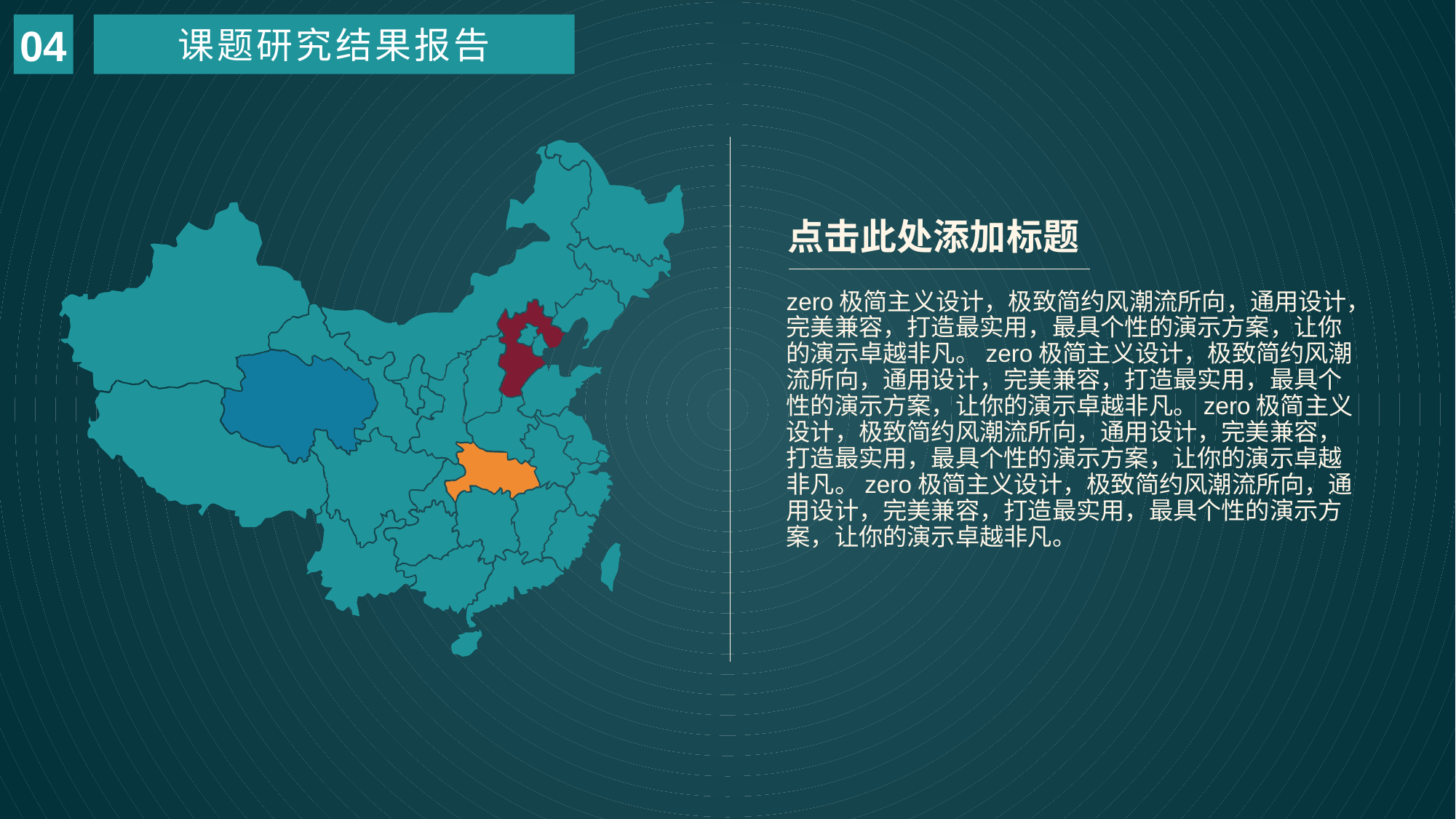

04
课题研究结果报告

点击此处添加标题

zero极简主义设计，极致简约风潮流所向，通用设计，完美兼容，打造最实用，最具个性的演示方案，让你的演示卓越非凡。zero极简主义设计，极致简约风潮流所向，通用设计，完美兼容，打造最实用，最具个性的演示方案，让你的演示卓越非凡。zero极简主义设计，极致简约风潮流所向，通用设计，完美兼容，打造最实用，最具个性的演示方案，让你的演示卓越非凡。zero极简主义设计，极致简约风潮流所向，通用设计，完美兼容，打造最实用，最具个性的演示方案，让你的演示卓越非凡。